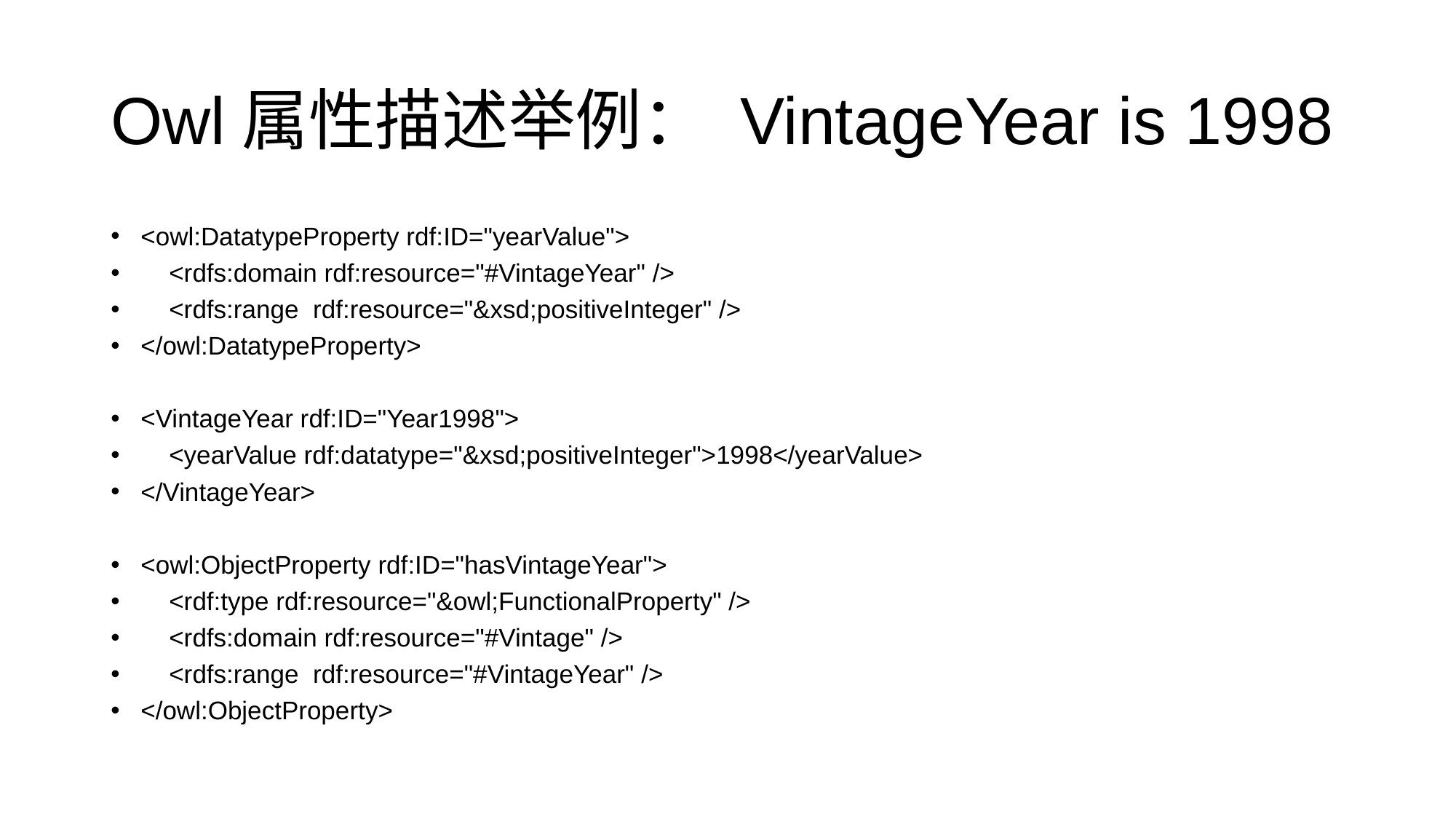

# Owl属性描述举例： VintageYear is 1998
<owl:DatatypeProperty rdf:ID="yearValue">
    <rdfs:domain rdf:resource="#VintageYear" />
    <rdfs:range  rdf:resource="&xsd;positiveInteger" />
</owl:DatatypeProperty>

<VintageYear rdf:ID="Year1998">
    <yearValue rdf:datatype="&xsd;positiveInteger">1998</yearValue>
</VintageYear>

<owl:ObjectProperty rdf:ID="hasVintageYear">
    <rdf:type rdf:resource="&owl;FunctionalProperty" />
    <rdfs:domain rdf:resource="#Vintage" />
    <rdfs:range  rdf:resource="#VintageYear" />
</owl:ObjectProperty>